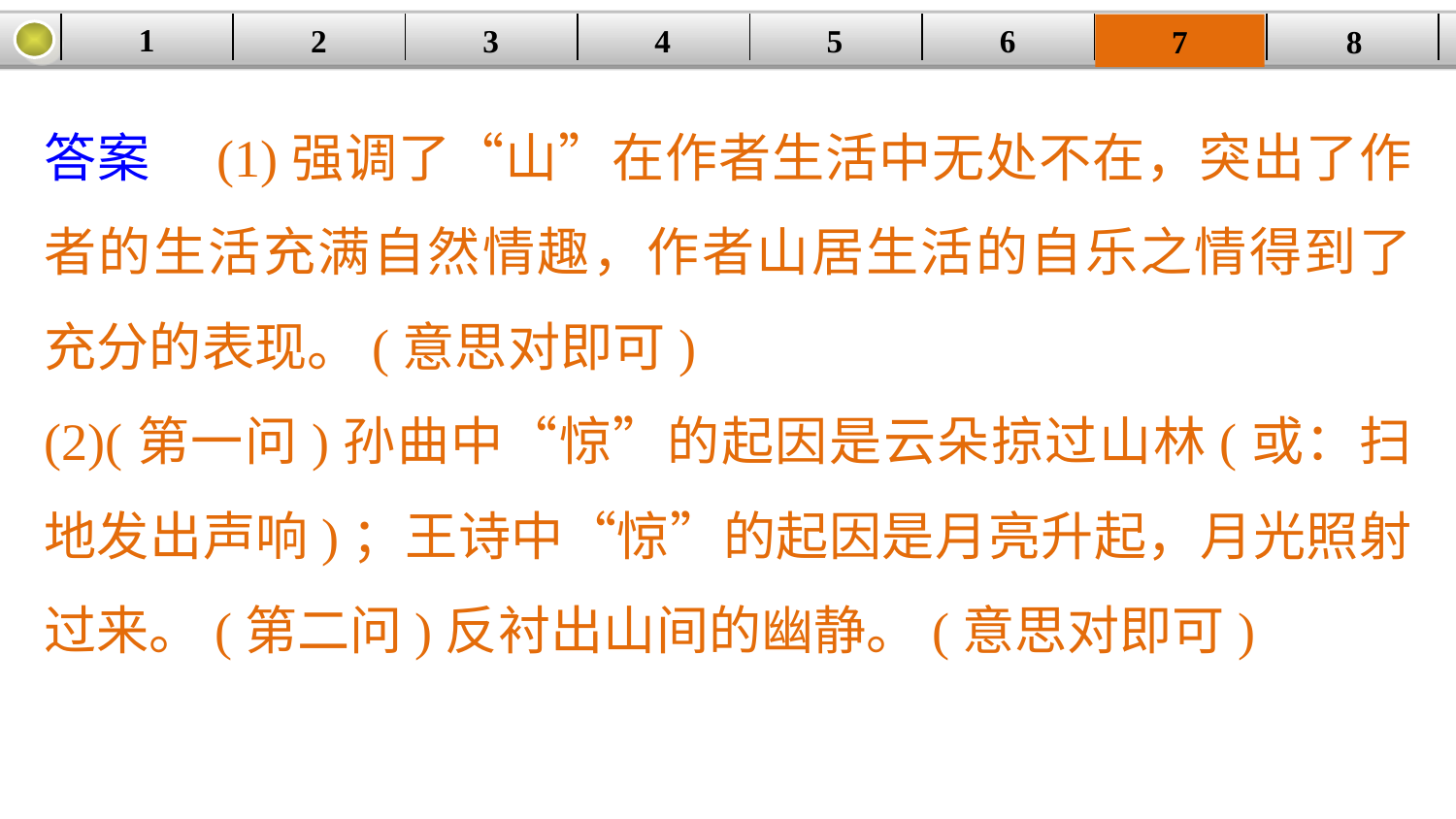

1
2
3
4
|  |  |  |  |  |  |  |  |
| --- | --- | --- | --- | --- | --- | --- | --- |
5
6
7
8

答案　(1)强调了“山”在作者生活中无处不在，突出了作者的生活充满自然情趣，作者山居生活的自乐之情得到了充分的表现。(意思对即可)
(2)(第一问)孙曲中“惊”的起因是云朵掠过山林(或：扫地发出声响)；王诗中“惊”的起因是月亮升起，月光照射过来。(第二问)反衬出山间的幽静。(意思对即可)